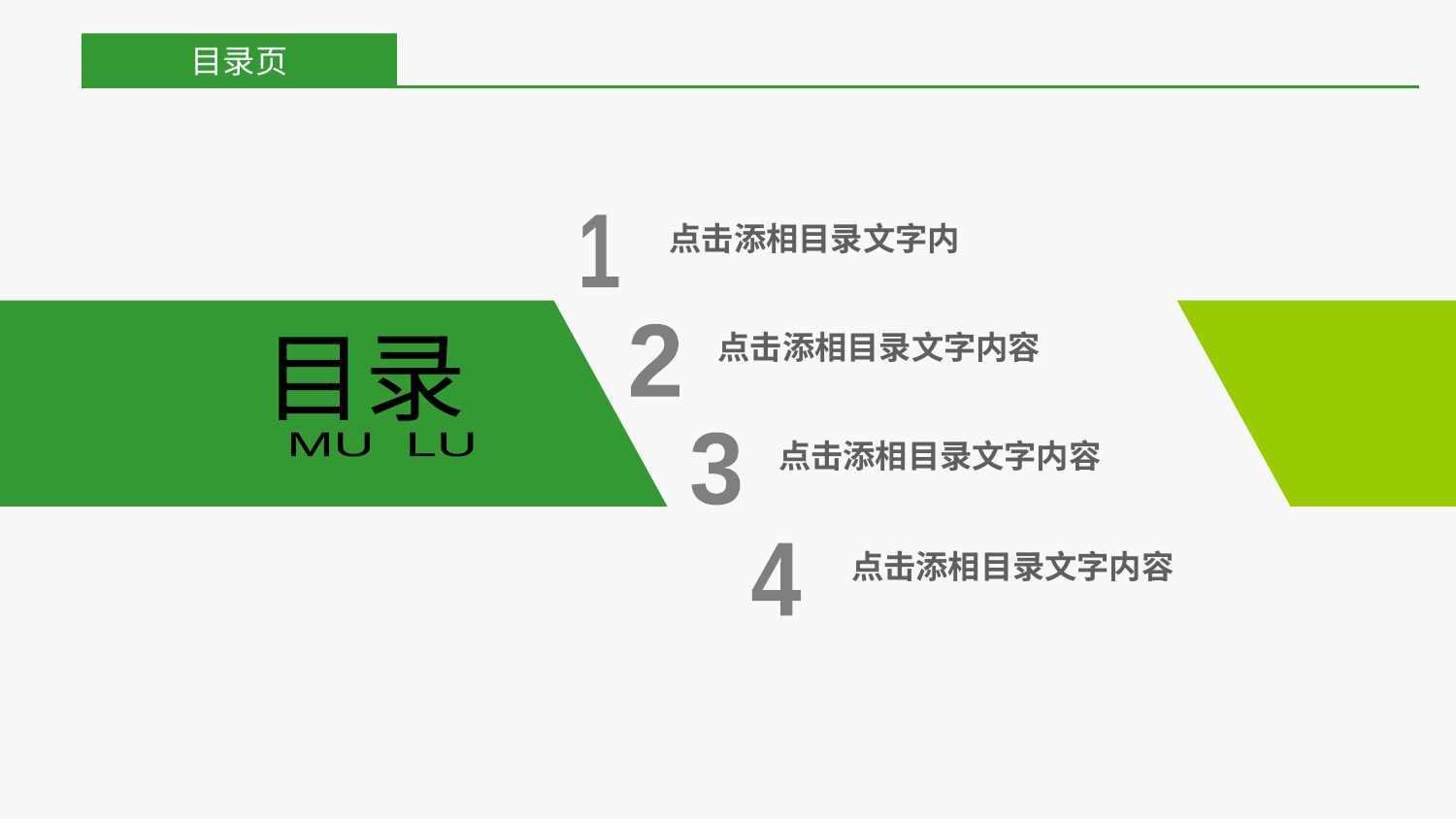

目录页
点击添相目录文字内
1

点击添相目录文字内容
2
目录
点击添相目录文字内容
MU  LU
3
点击添相目录文字内容
4